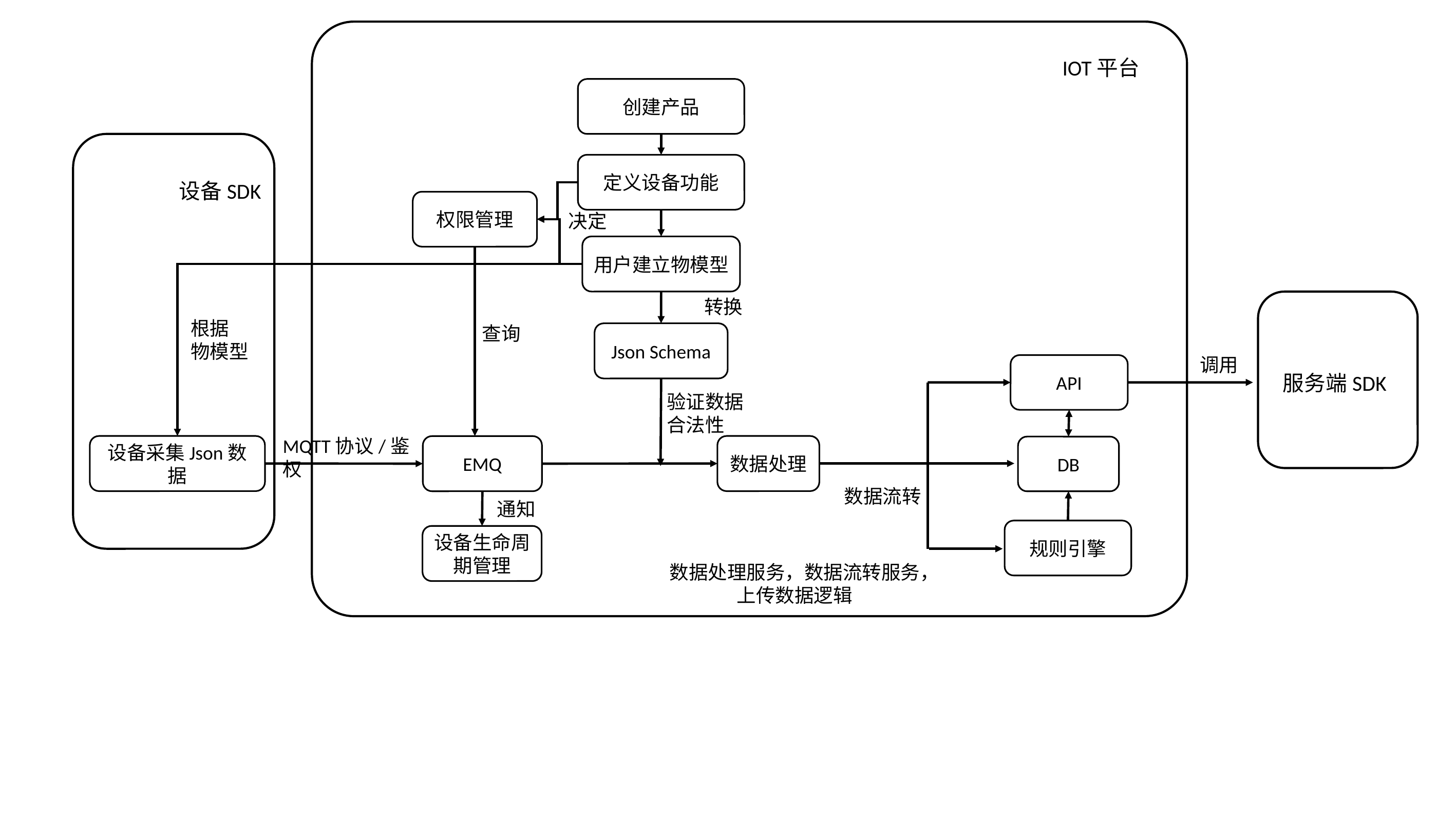

IOT平台
创建产品

定义设备功能
设备SDK
权限管理
决定
用户建立物模型
转换

根据
物模型
查询
Json Schema
调用
API
服务端SDK

验证数据合法性
MQTT协议/鉴权
设备采集Json数据
数据处理
EMQ
DB
数据流转
通知
规则引擎
设备生命周期管理
数据处理服务，数据流转服务，上传数据逻辑